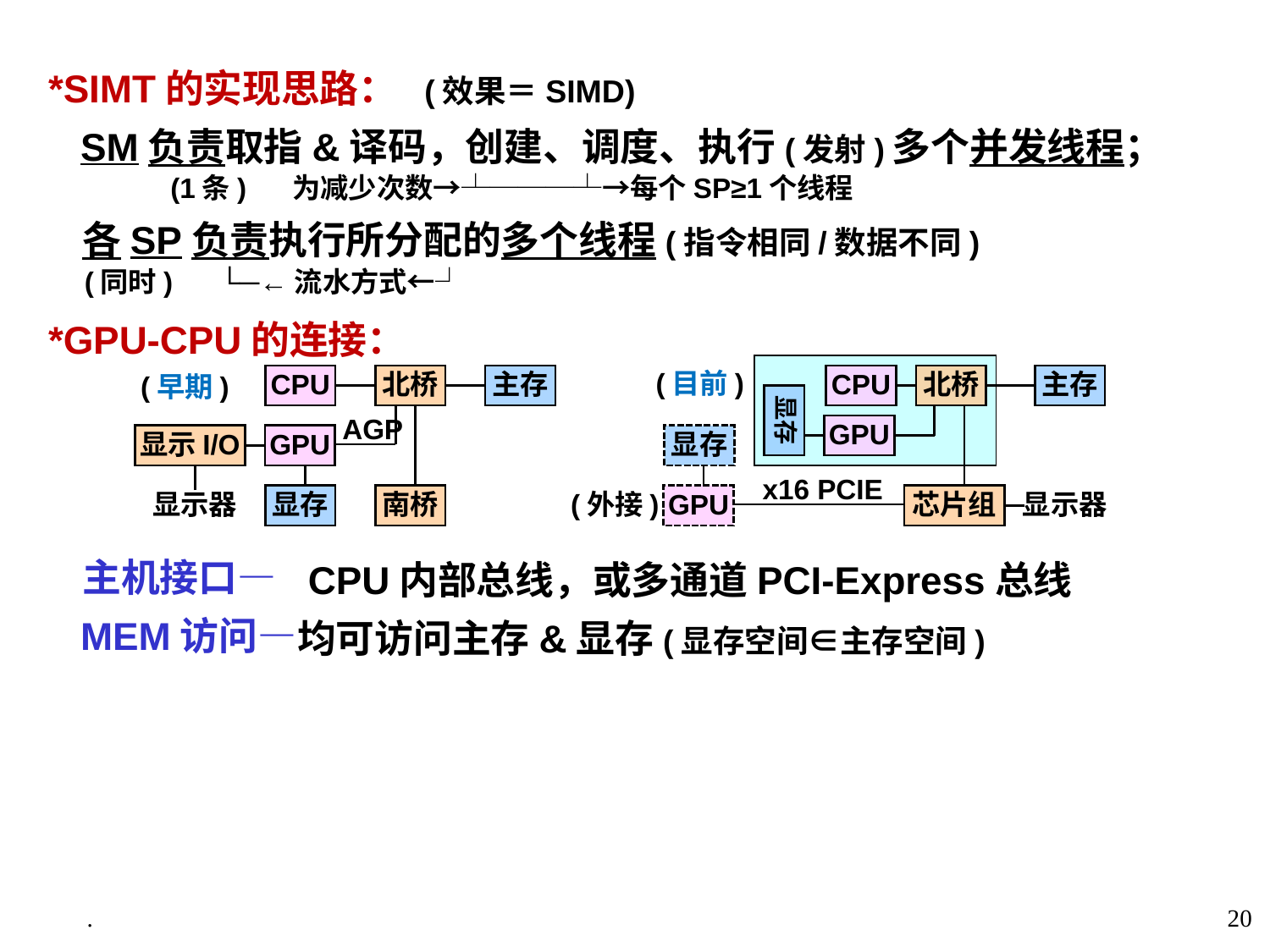

*SIMT的实现思路：  (效果＝SIMD)
    SM负责取指&译码，创建、调度、执行(发射)多个并发线程；
                 (1条)     为减少次数→┴───┴→每个SP≥1个线程
    各SP负责执行所分配的多个线程(指令相同/数据不同)
      (同时)      └─←流水方式←┘
 *GPU-CPU的连接：

    主机接口—
    MEM访问—

CPU
北桥
主存
(目前)
显存
GPU
显存
x16 PCIE
芯片组
GPU
显示器
(外接)
北桥
主存
CPU
(早期)
AGP
GPU
显示I/O
显存
南桥
显示器
 CPU内部总线，或多通道PCI-Express总线
均可访问主存&显存(显存空间∈主存空间)
.
20